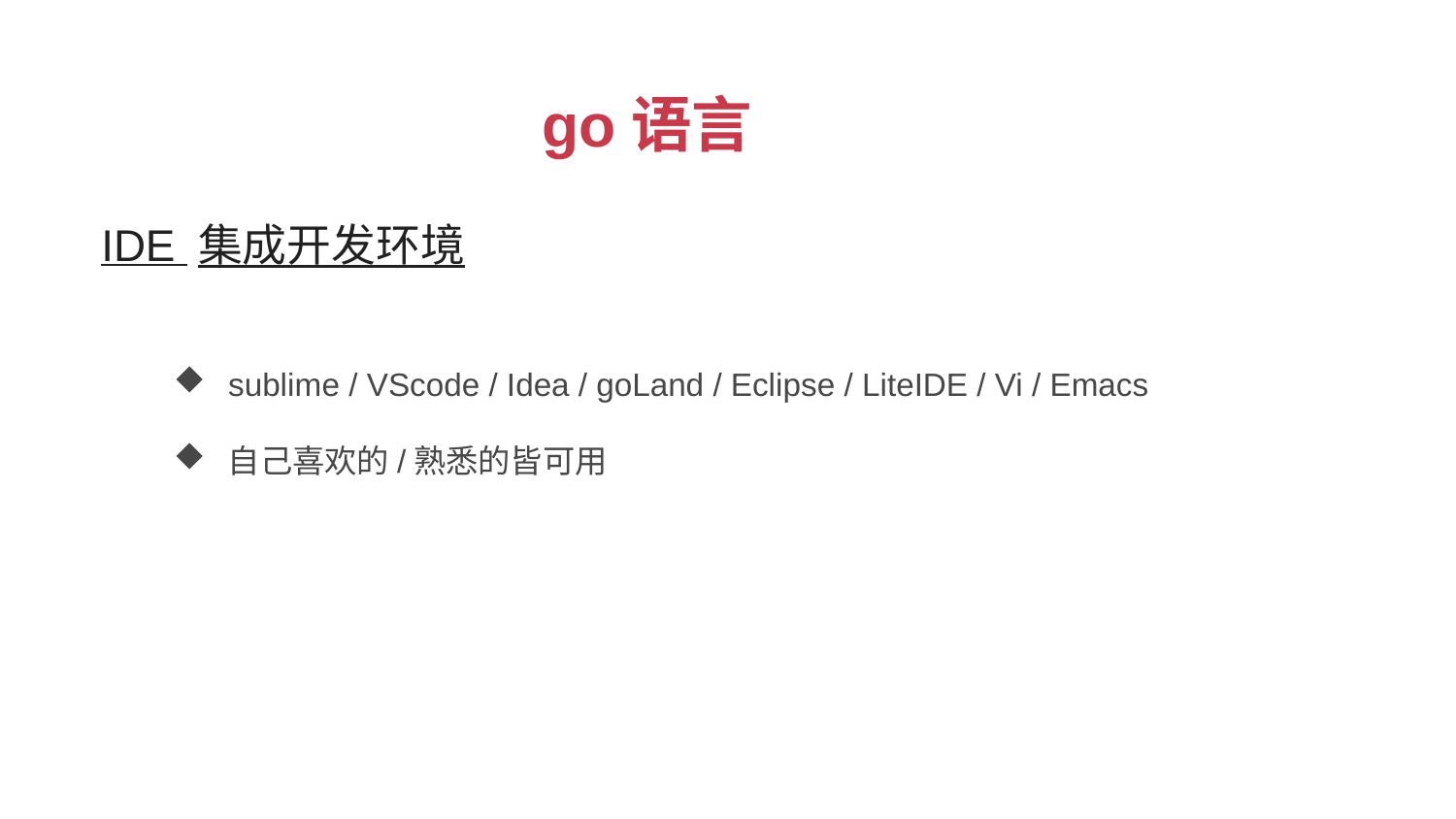

go语言
 IDE 集成开发环境
sublime / VScode / Idea / goLand / Eclipse / LiteIDE / Vi / Emacs
自己喜欢的/熟悉的皆可用